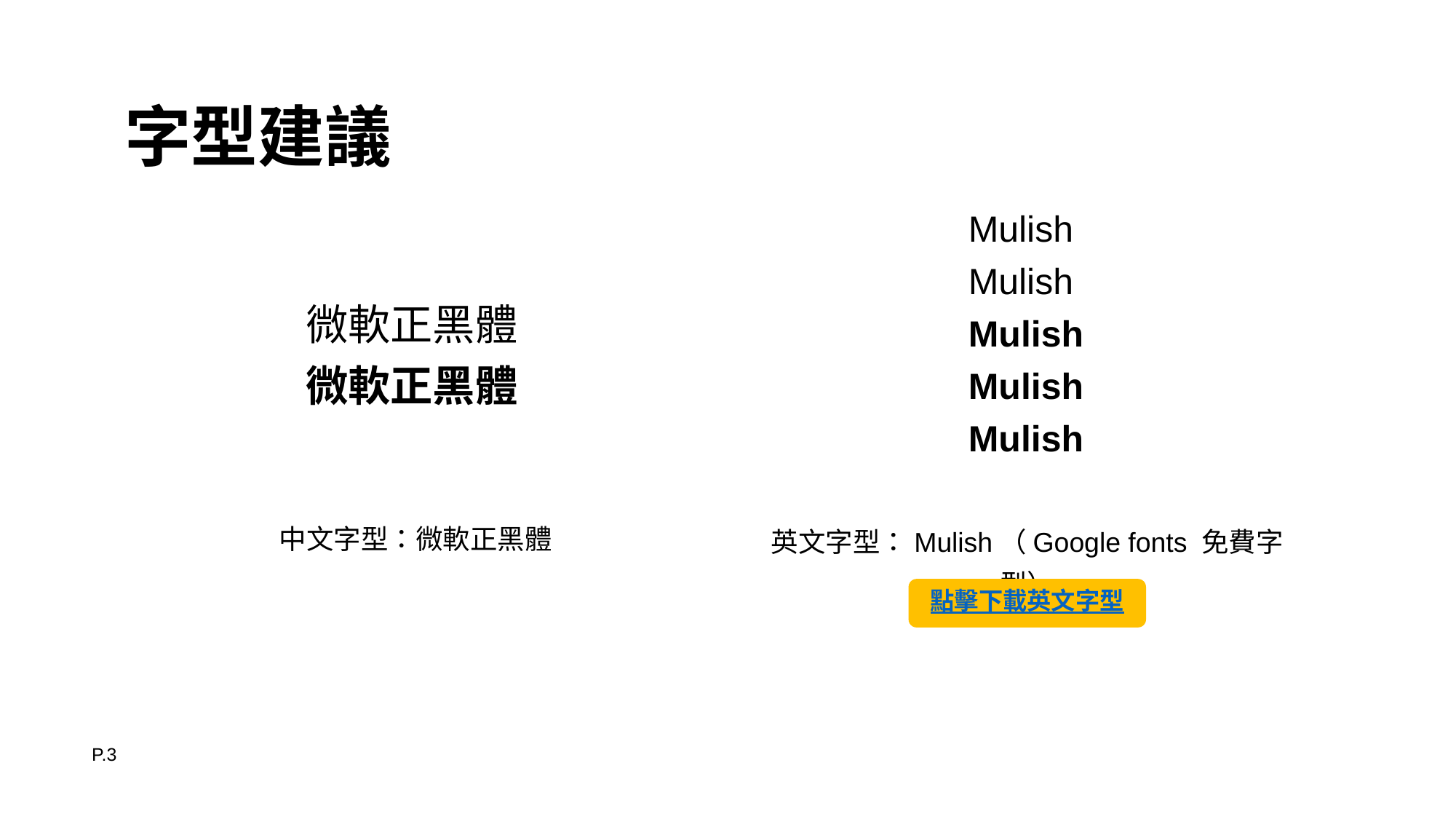

字型建議
Mulish
Mulish
Mulish
Mulish
Mulish
微軟正黑體
微軟正黑體
中文字型：微軟正黑體
英文字型：Mulish（Google fonts 免費字型）
點擊下載英文字型
P.3